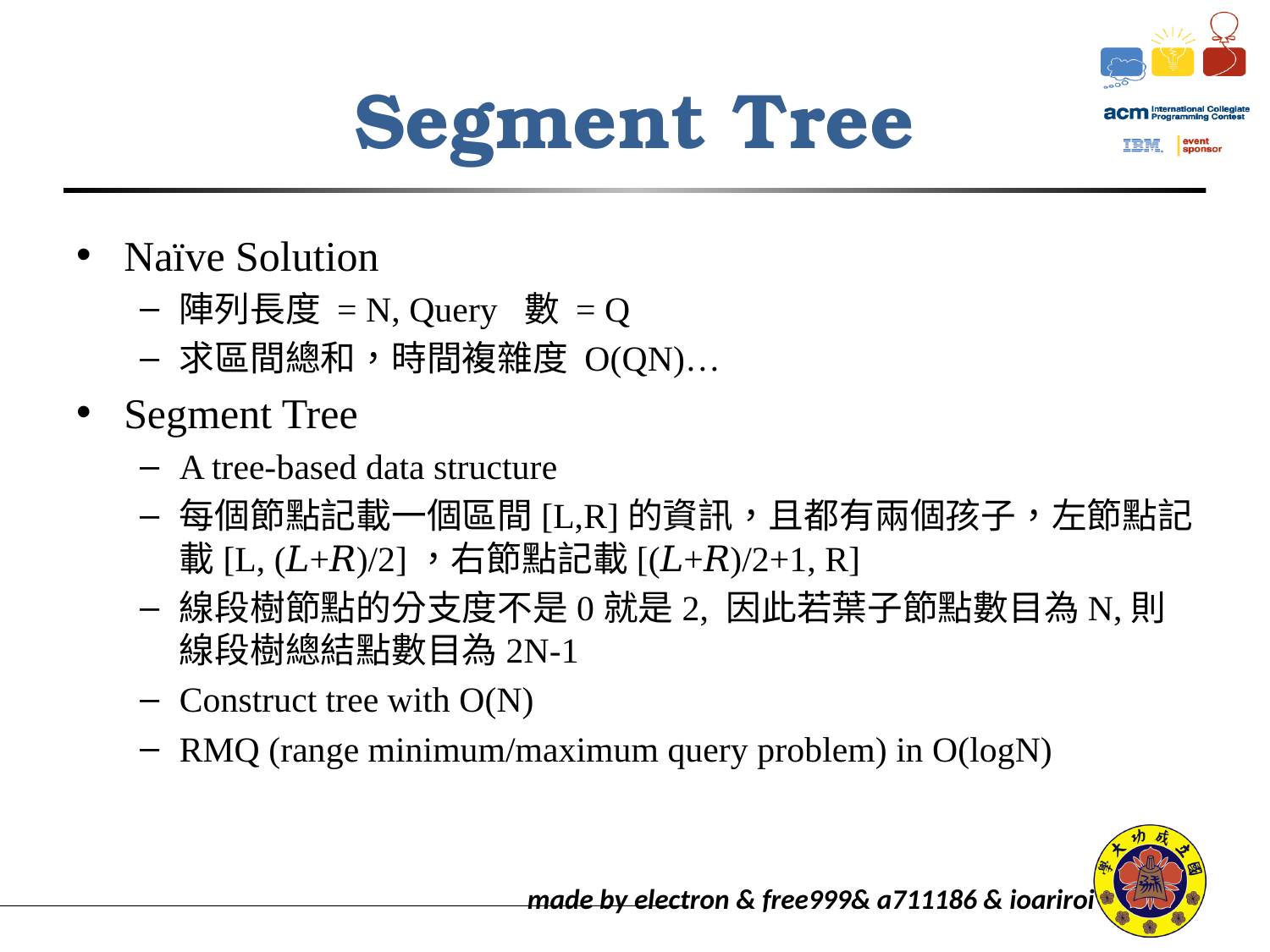

# Segment Tree
Naïve Solution
陣列長度 = N, Query  數 = Q
求區間總和，時間複雜度 O(QN)…
Segment Tree
A tree-based data structure
每個節點記載一個區間[L,R]的資訊，且都有兩個孩子，左節點記載[L, (𝐿+𝑅)/2]，右節點記載[(𝐿+𝑅)/2+1, R]
線段樹節點的分支度不是0就是2, 因此若葉子節點數目為N,則線段樹總結點數目為2N-1
Construct tree with O(N)
RMQ (range minimum/maximum query problem) in O(logN)